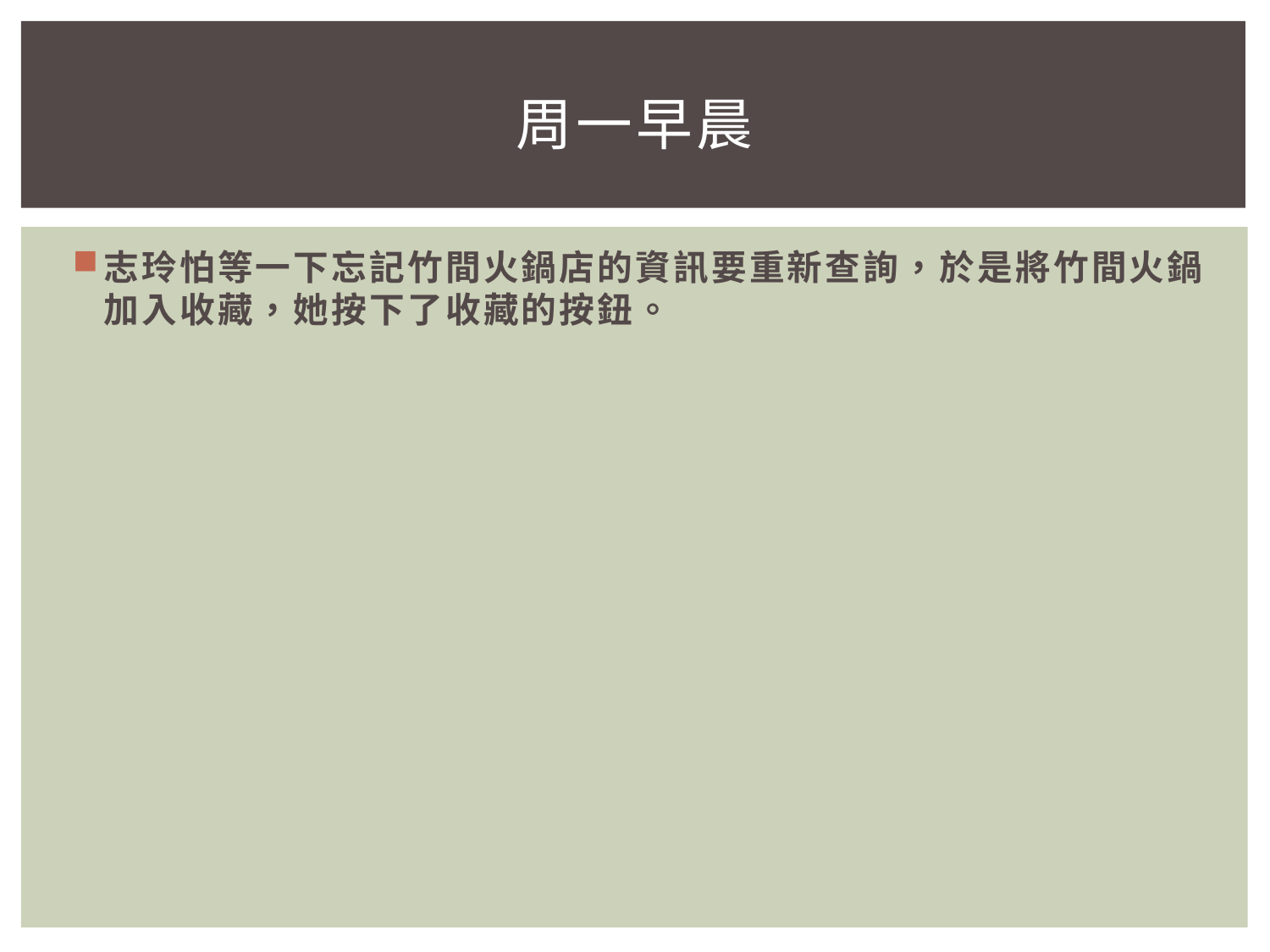

# 周一早晨
志玲怕等一下忘記竹間火鍋店的資訊要重新查詢，於是將竹間火鍋加入收藏，她按下了收藏的按鈕。